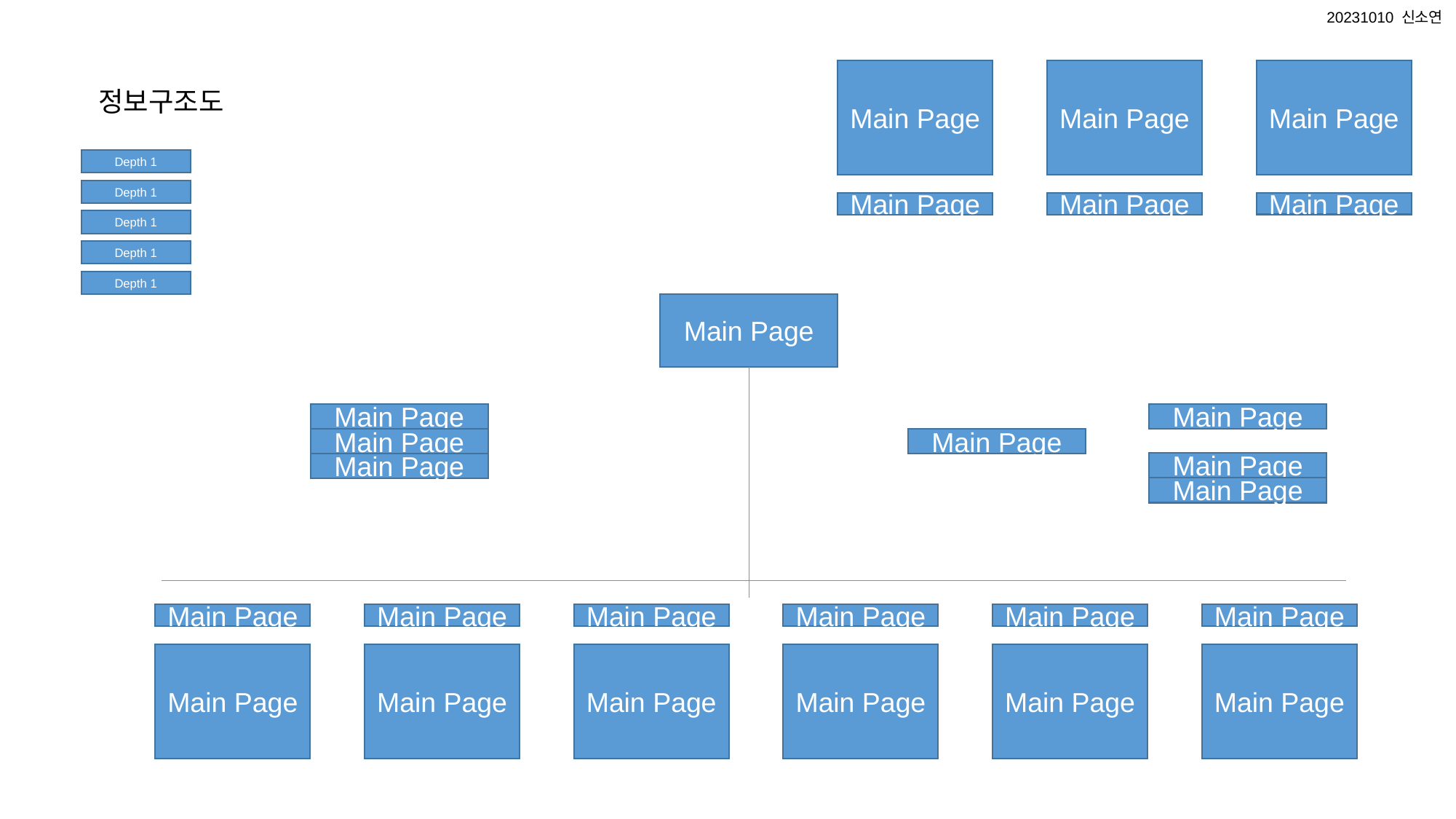

20231010 신소연
Main Page
Main Page
Main Page
정보구조도
Depth 1
Depth 1
Main Page
Main Page
Main Page
Depth 1
Depth 1
Depth 1
Main Page
Main Page
Main Page
Main Page
Main Page
Main Page
Main Page
Main Page
Main Page
Main Page
Main Page
Main Page
Main Page
Main Page
Main Page
Main Page
Main Page
Main Page
Main Page
Main Page
Main Page
Main Page
Main Page